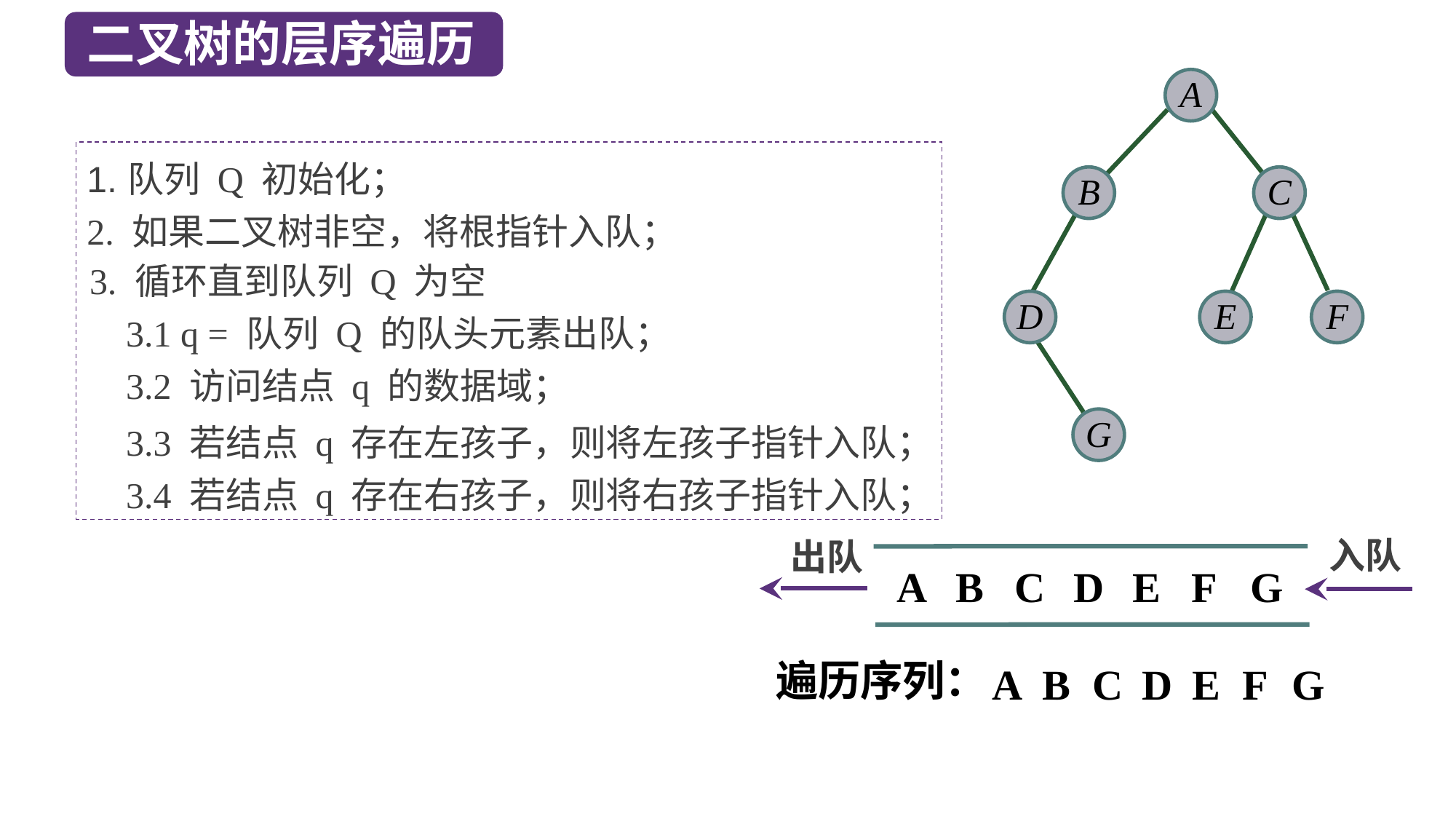

二叉树的层序遍历

A

B
C

D
E
F

G
队列 Q 初始化；
2. 如果二叉树非空，将根指针入队；

3. 循环直到队列 Q 为空
    3.1 q = 队列 Q 的队头元素出队；
    3.2 访问结点 q 的数据域；

    3.3 若结点 q 存在左孩子，则将左孩子指针入队；
    3.4 若结点 q 存在右孩子，则将右孩子指针入队；
入队
出队

A
B
C
D
E
F
G
遍历序列：
A
B
C
D
E
F
G